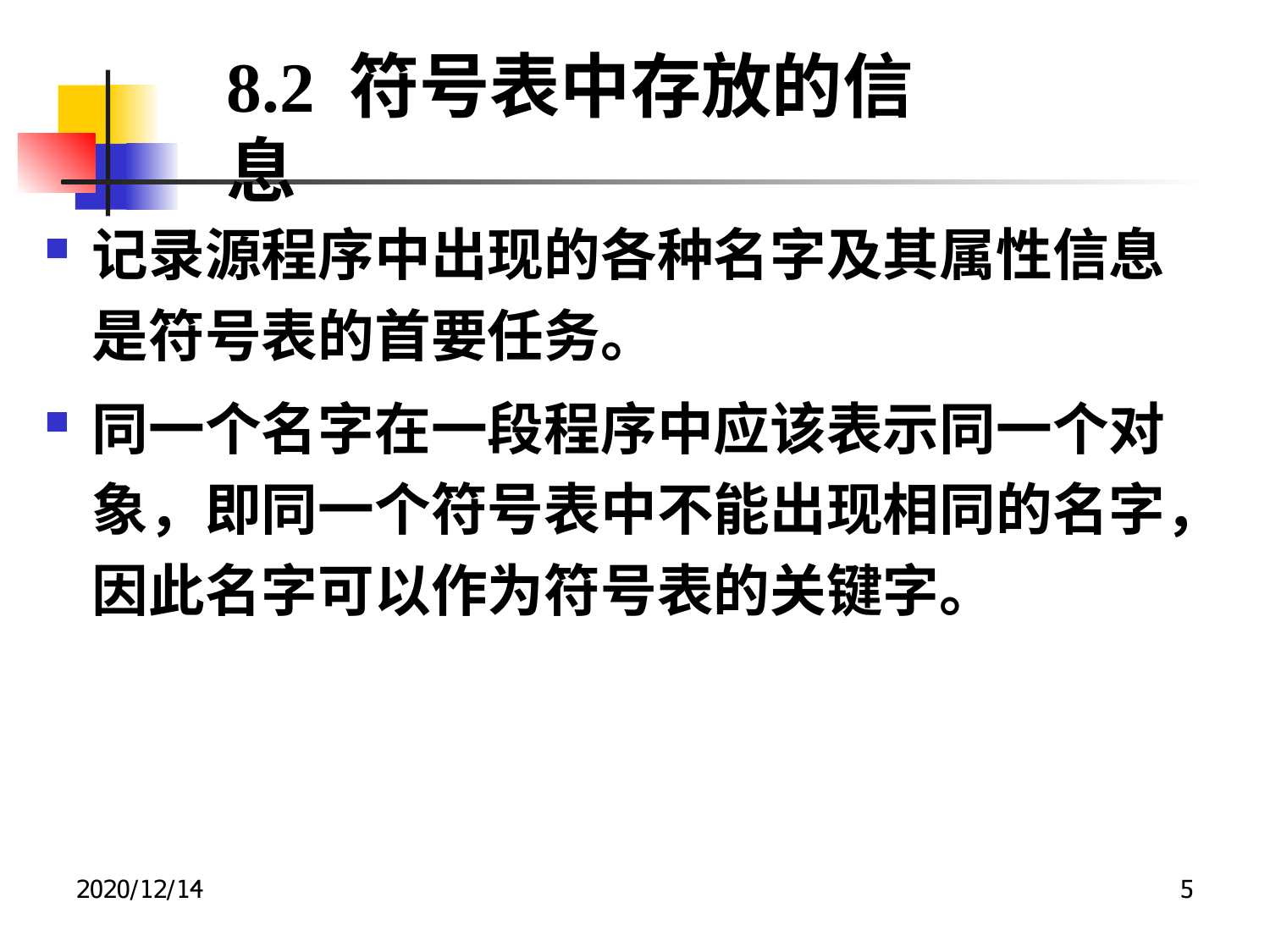

8.2 符号表中存放的信息
记录源程序中出现的各种名字及其属性信息是符号表的首要任务。
同一个名字在一段程序中应该表示同一个对象，即同一个符号表中不能出现相同的名字，因此名字可以作为符号表的关键字。

2020/12/14
5